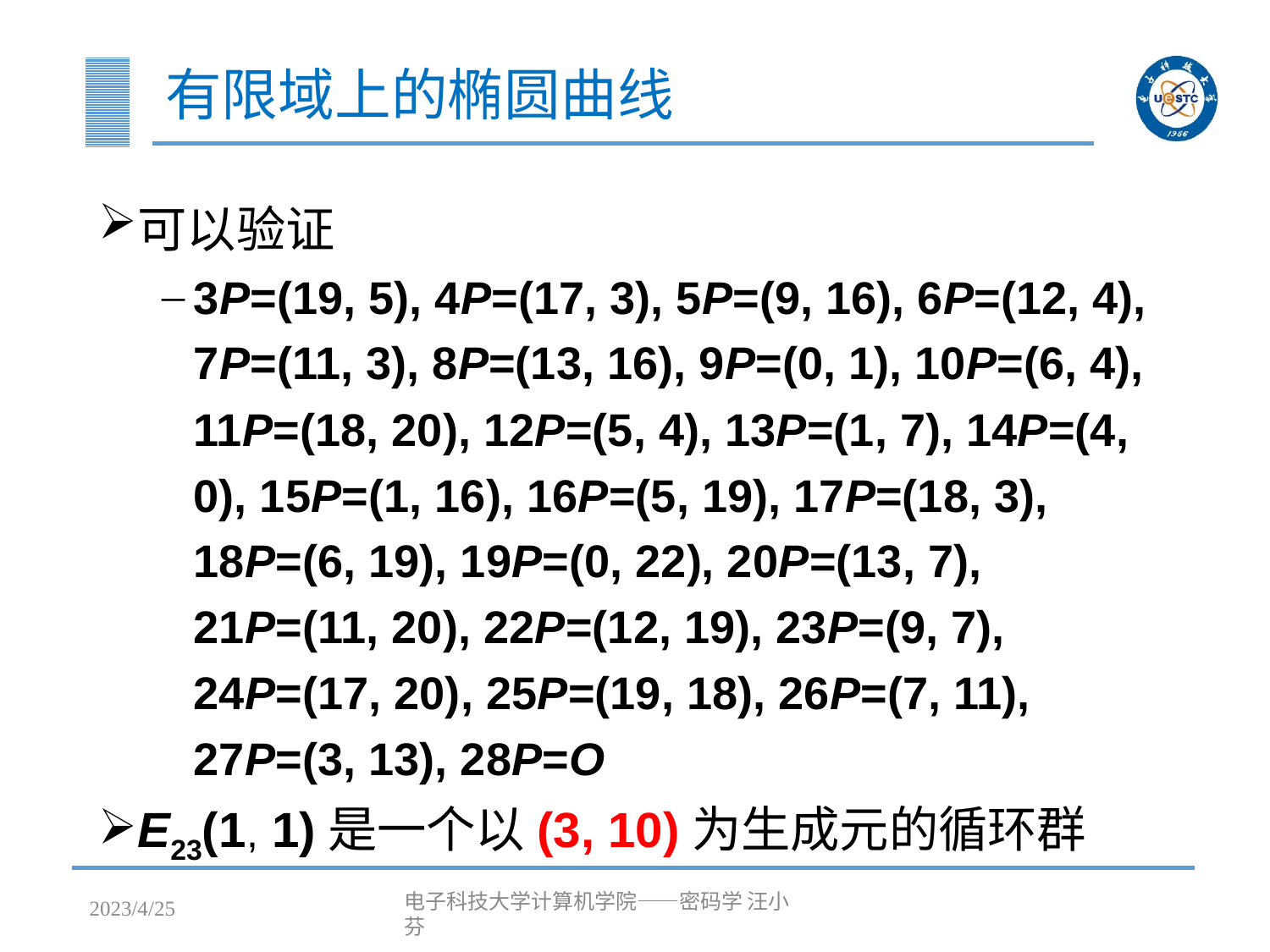

# 有限域上的椭圆曲线
可以验证
3P=(19, 5), 4P=(17, 3), 5P=(9, 16), 6P=(12, 4), 7P=(11, 3), 8P=(13, 16), 9P=(0, 1), 10P=(6, 4), 11P=(18, 20), 12P=(5, 4), 13P=(1, 7), 14P=(4, 0), 15P=(1, 16), 16P=(5, 19), 17P=(18, 3), 18P=(6, 19), 19P=(0, 22), 20P=(13, 7), 21P=(11, 20), 22P=(12, 19), 23P=(9, 7), 24P=(17, 20), 25P=(19, 18), 26P=(7, 11), 27P=(3, 13), 28P=O
E23(1, 1)是一个以(3, 10)为生成元的循环群
2023/4/25
电子科技大学计算机学院——密码学 汪小芬